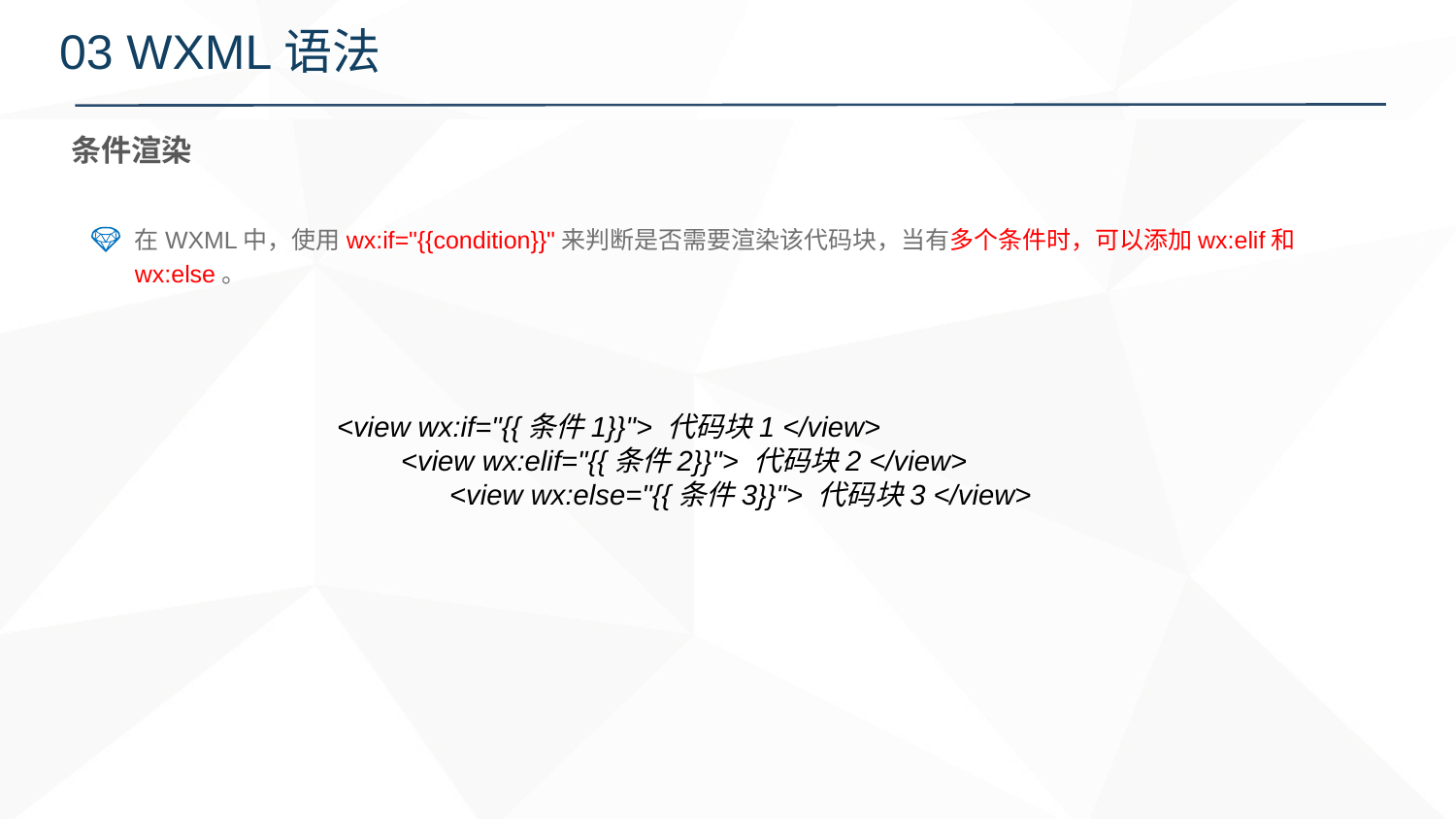

# 03 WXML语法
条件渲染
在WXML中，使用wx:if="{{condition}}"来判断是否需要渲染该代码块，当有多个条件时，可以添加wx:elif和wx:else。

  <view wx:if="{{条件1}}"> 代码块1 </view>          <view wx:elif="{{条件2}}"> 代码块2 </view>          <view wx:else="{{条件3}}"> 代码块3 </view>